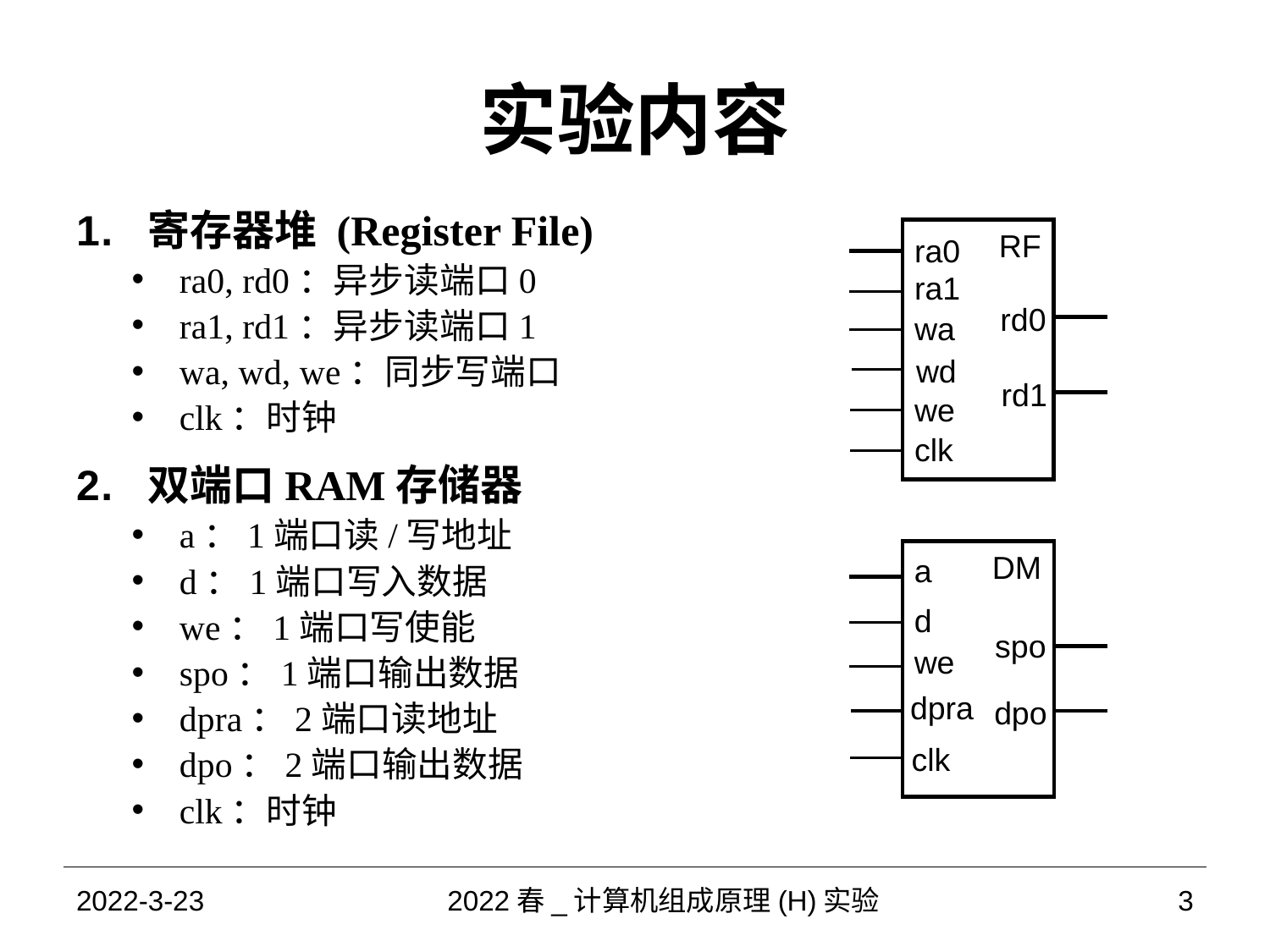

# 实验内容
寄存器堆 (Register File)
ra0, rd0：异步读端口0
ra1, rd1：异步读端口1
wa, wd, we：同步写端口
clk：时钟
双端口RAM存储器
a：1端口读/写地址
d：1端口写入数据
we：1端口写使能
spo：1端口输出数据
dpra：2端口读地址
dpo：2端口输出数据
clk：时钟

RF
ra0
ra1
wa
wd
we
clk
rd0
rd1
DM
a
d
we
dpra
clk
spo
dpo
2022-3-23
2022春_计算机组成原理(H)实验
3